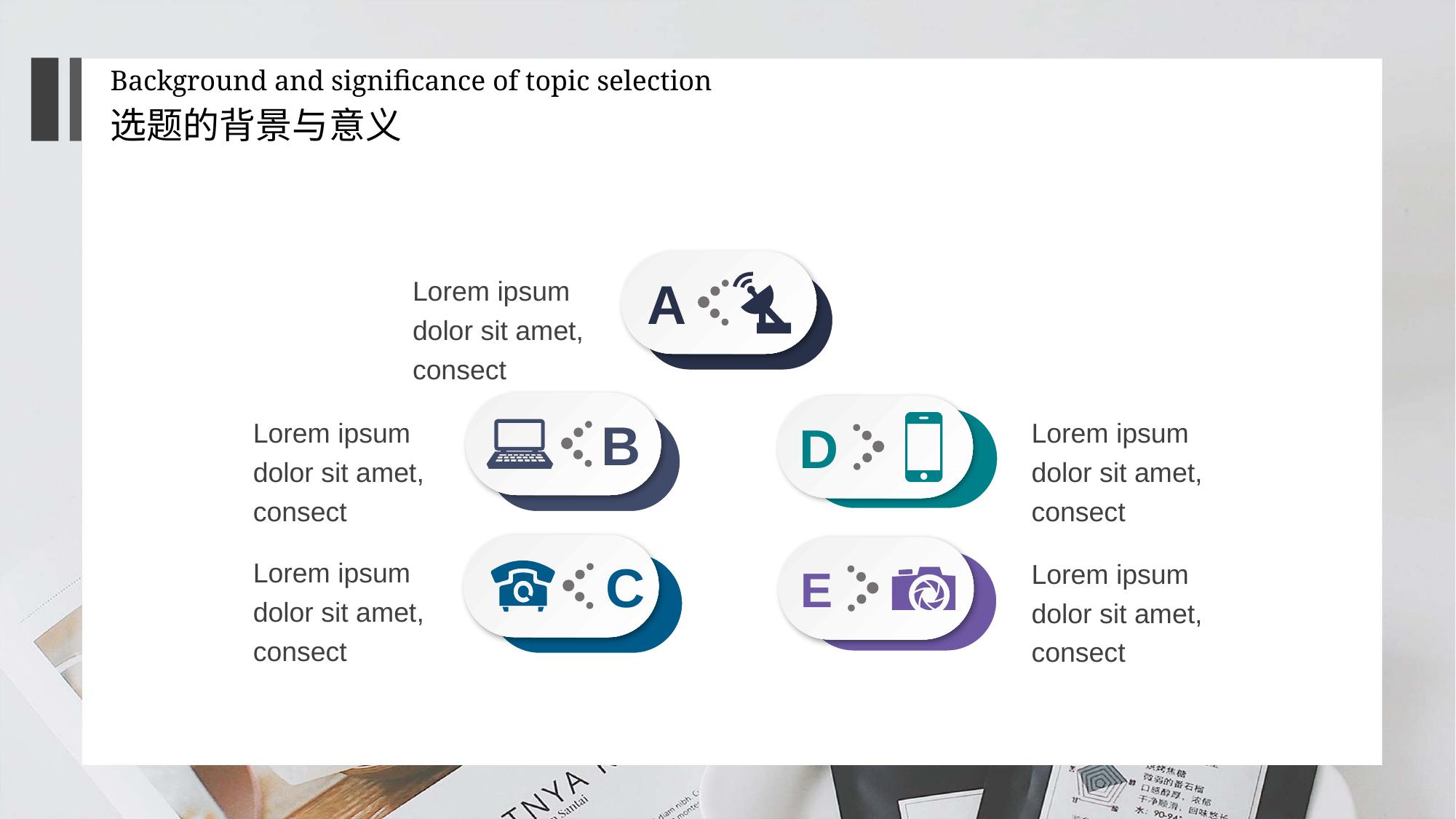

Background and significance of topic selection
选题的背景与意义

A

Lorem ipsum dolor sit amet, consect

B

D

Lorem ipsum dolor sit amet, consect
Lorem ipsum dolor sit amet, consect

C

E

Lorem ipsum dolor sit amet, consect
Lorem ipsum dolor sit amet, consect